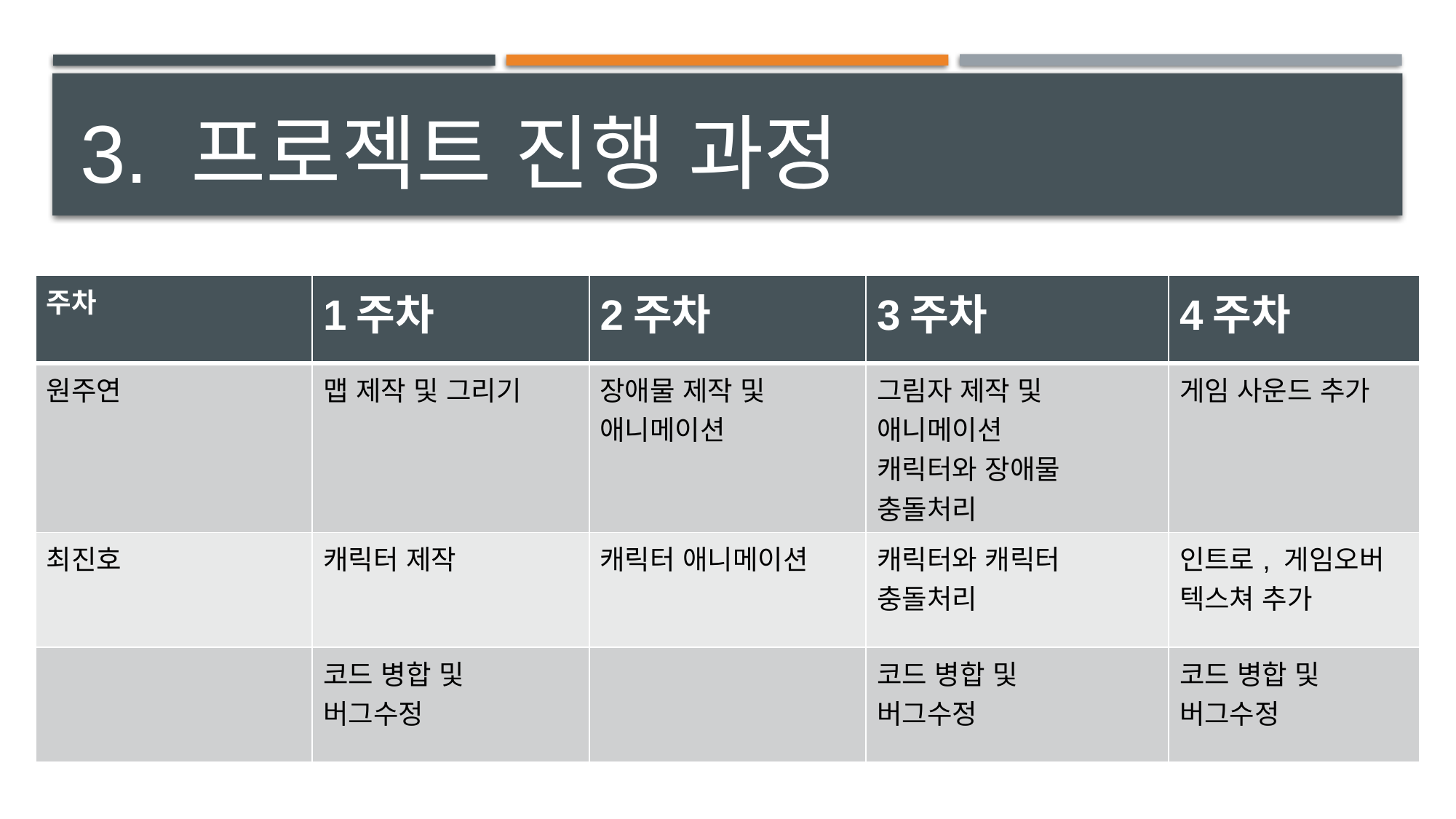

# 3. 프로젝트 진행 과정
| 주차 | 1주차 | 2주차 | 3주차 | 4주차 |
| --- | --- | --- | --- | --- |
| 원주연 | 맵 제작 및 그리기 | 장애물 제작 및 애니메이션 | 그림자 제작 및 애니메이션 캐릭터와 장애물 충돌처리 | 게임 사운드 추가 |
| 최진호 | 캐릭터 제작 | 캐릭터 애니메이션 | 캐릭터와 캐릭터 충돌처리 | 인트로, 게임오버 텍스쳐 추가 |
|  | 코드 병합 및 버그수정 |  | 코드 병합 및 버그수정 | 코드 병합 및 버그수정 |